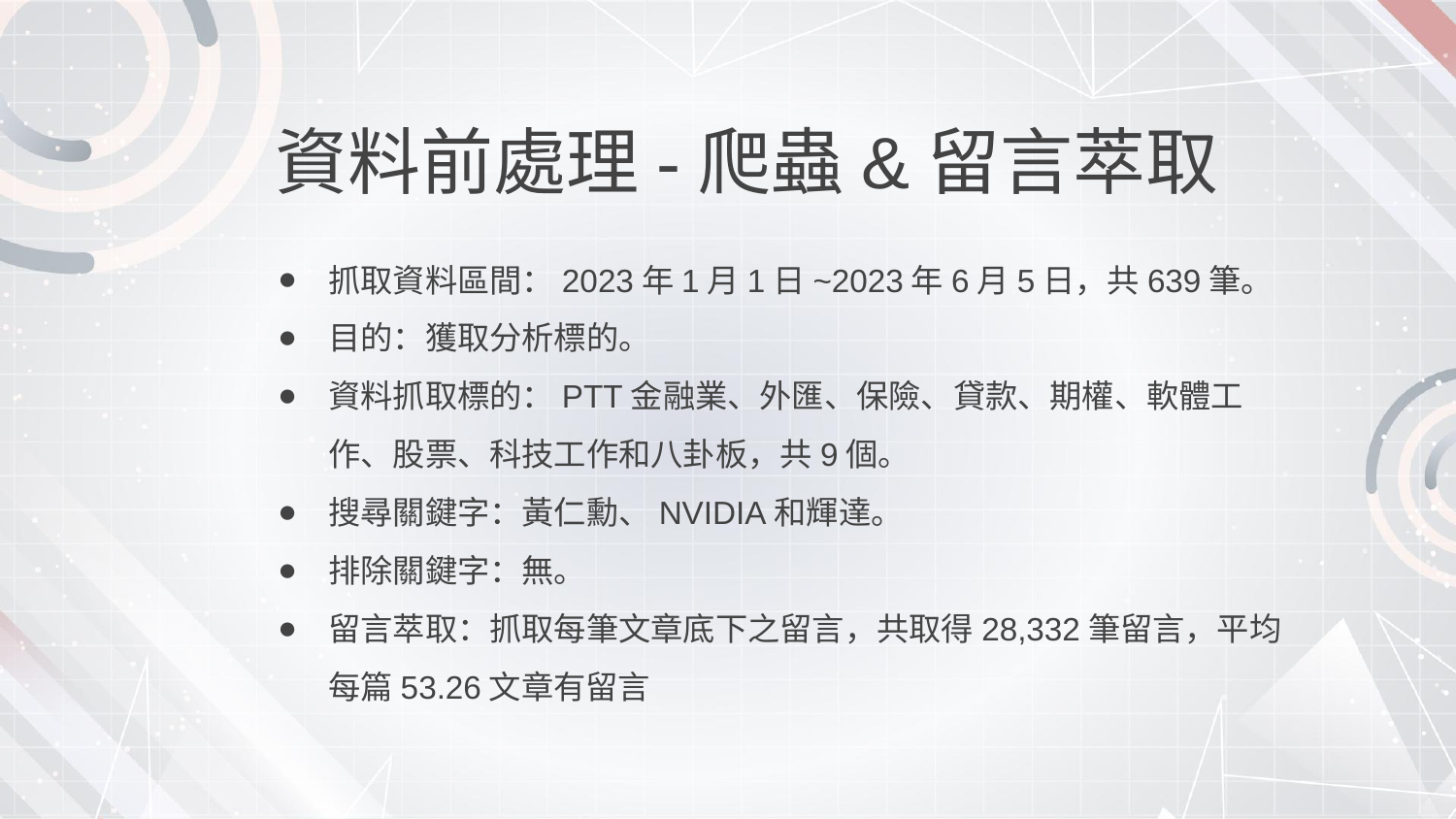

# 資料前處理-爬蟲&留言萃取
抓取資料區間：2023年1月1日~2023年6月5日，共639筆。
目的：獲取分析標的。
資料抓取標的：PTT金融業、外匯、保險、貸款、期權、軟體工作、股票、科技工作和八卦板，共9個。
搜尋關鍵字：黃仁勳、NVIDIA和輝達。
排除關鍵字：無。
留言萃取：抓取每筆文章底下之留言，共取得28,332筆留言，平均每篇53.26文章有留言